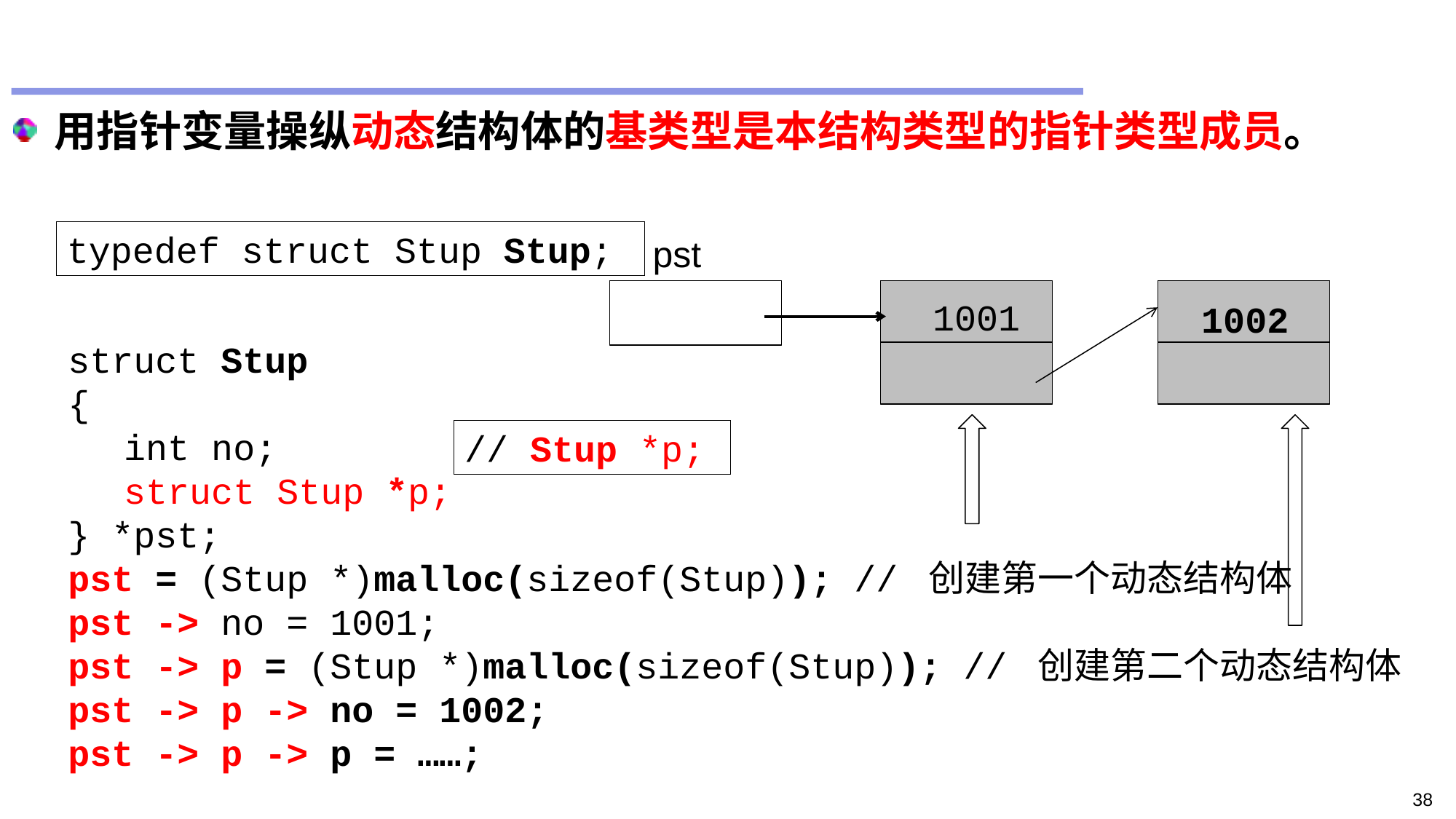

#
用指针变量操纵动态结构体的基类型是本结构类型的指针类型成员。

struct Stup
{
	 int no;
	 struct Stup *p;
} *pst;
pst = (Stup *)malloc(sizeof(Stup)); // 创建第一个动态结构体
pst -> no = 1001;
pst -> p = (Stup *)malloc(sizeof(Stup)); // 创建第二个动态结构体
pst -> p -> no = 1002;
pst -> p -> p = ……;

typedef struct Stup Stup;
pst

1001
1002

// Stup *p;
38